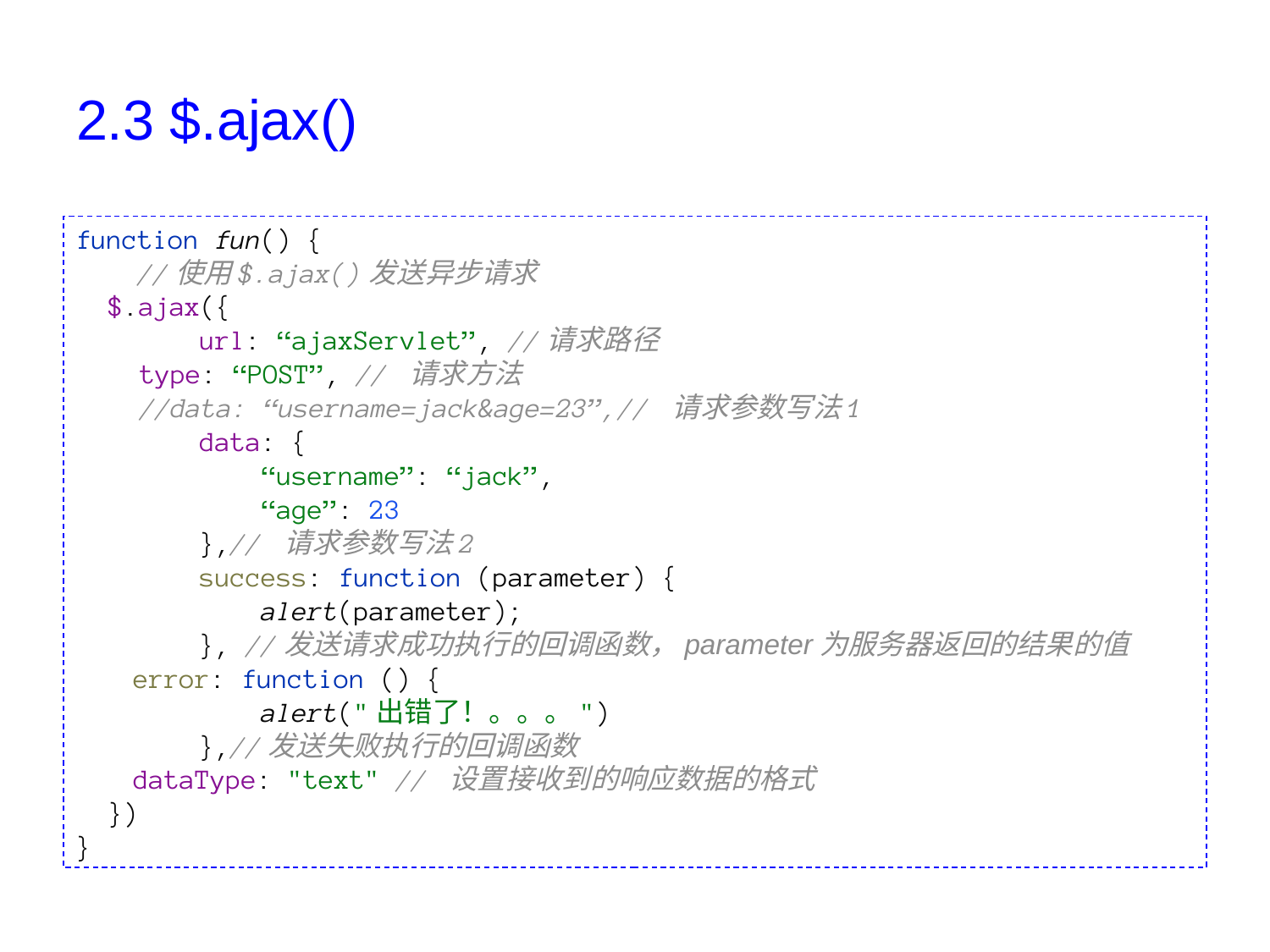

# 2.3 $.ajax()
function fun() {
    //使用$.ajax()发送异步请求
    $.ajax({
        url: “ajaxServlet”, //请求路径
         type: “POST”, // 请求方法
         //data: “username=jack&age=23”,// 请求参数写法1
        data: {
            “username”: “jack”,
            “age”: 23
        },// 请求参数写法2
        success: function (parameter) {
            alert(parameter);
        }, //发送请求成功执行的回调函数，parameter为服务器返回的结果的值
        error: function () {
            alert("出错了！。。。")
        },//发送失败执行的回调函数
        dataType: "text" // 设置接收到的响应数据的格式
    })
}